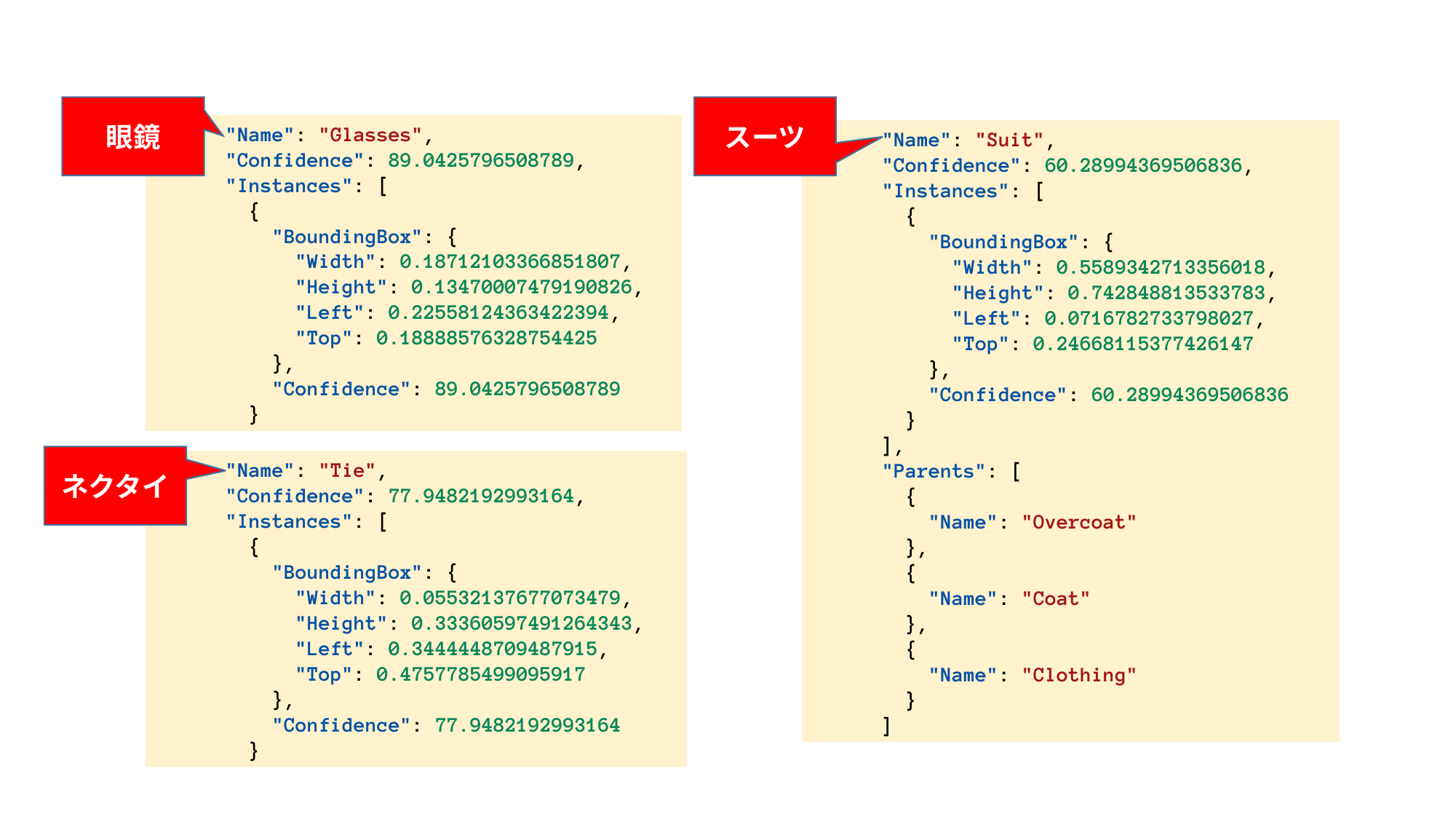

眼鏡
スーツ
      "Name": "Glasses",
      "Confidence": 89.0425796508789,
      "Instances": [
        {
          "BoundingBox": {
            "Width": 0.18712103366851807,
            "Height": 0.13470007479190826,
            "Left": 0.22558124363422394,
            "Top": 0.18888576328754425
          },
          "Confidence": 89.0425796508789
        }
      "Name": "Suit",
      "Confidence": 60.28994369506836,
      "Instances": [
        {
          "BoundingBox": {
            "Width": 0.5589342713356018,
            "Height": 0.742848813533783,
            "Left": 0.0716782733798027,
            "Top": 0.24668115377426147
          },
          "Confidence": 60.28994369506836
        }
      ],
      "Parents": [
        {
          "Name": "Overcoat"
        },
        {
          "Name": "Coat"
        },
        {
          "Name": "Clothing"
        }
      ]
ネクタイ
      "Name": "Tie",
      "Confidence": 77.9482192993164,
      "Instances": [
        {
          "BoundingBox": {
            "Width": 0.05532137677073479,
            "Height": 0.33360597491264343,
            "Left": 0.3444448709487915,
            "Top": 0.4757785499095917
          },
          "Confidence": 77.9482192993164
        }